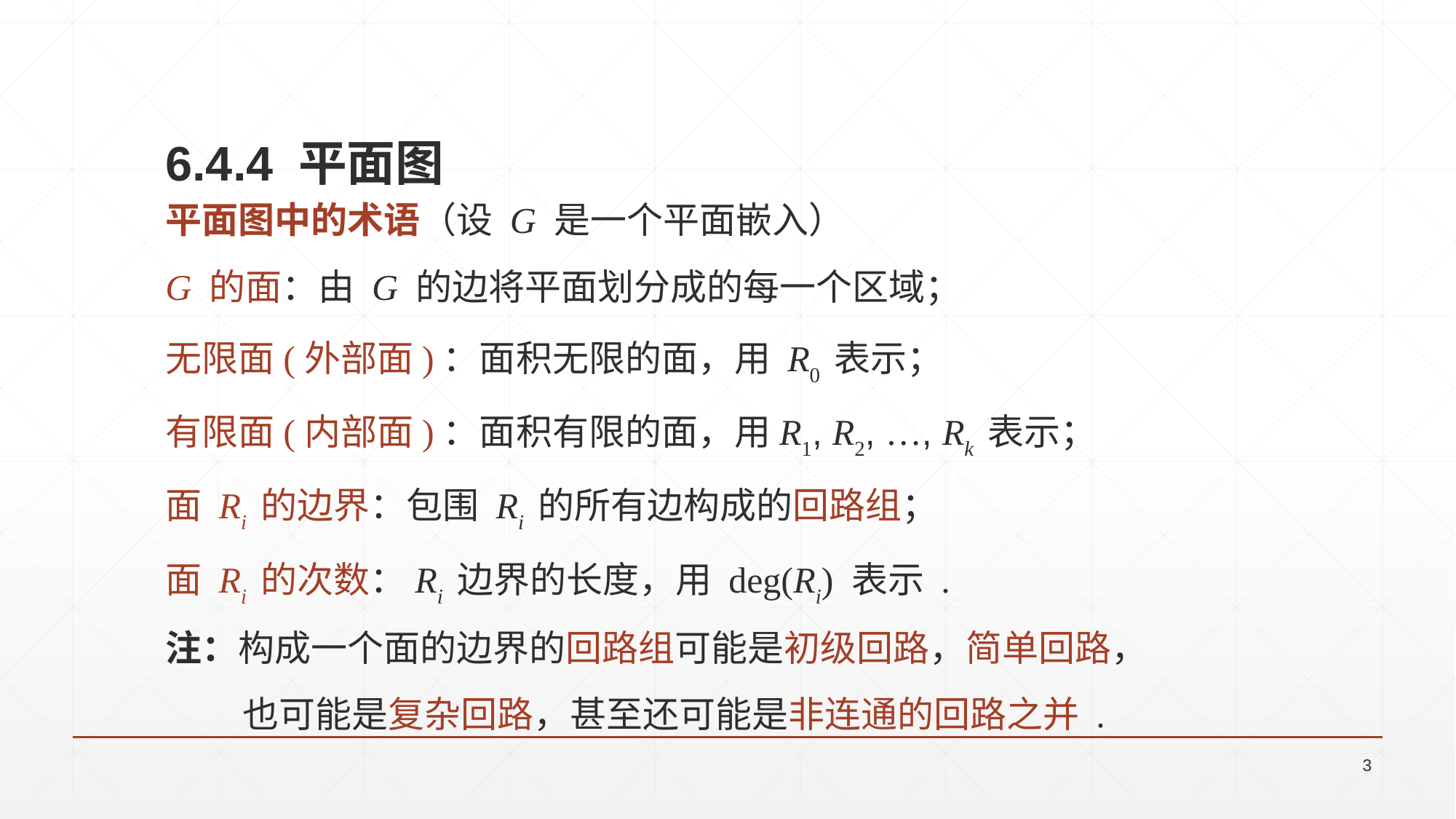

6.4.4 平面图
平面图中的术语（设 G 是一个平面嵌入）
G 的面：由 G 的边将平面划分成的每一个区域；
无限面(外部面)：面积无限的面，用 R0 表示；
有限面(内部面)：面积有限的面，用R1, R2, …, Rk 表示；
面 Ri 的边界：包围 Ri 的所有边构成的回路组；
面 Ri 的次数：Ri 边界的长度，用 deg(Ri) 表示 .
注：构成一个面的边界的回路组可能是初级回路，简单回路，
	     也可能是复杂回路，甚至还可能是非连通的回路之并 .
3